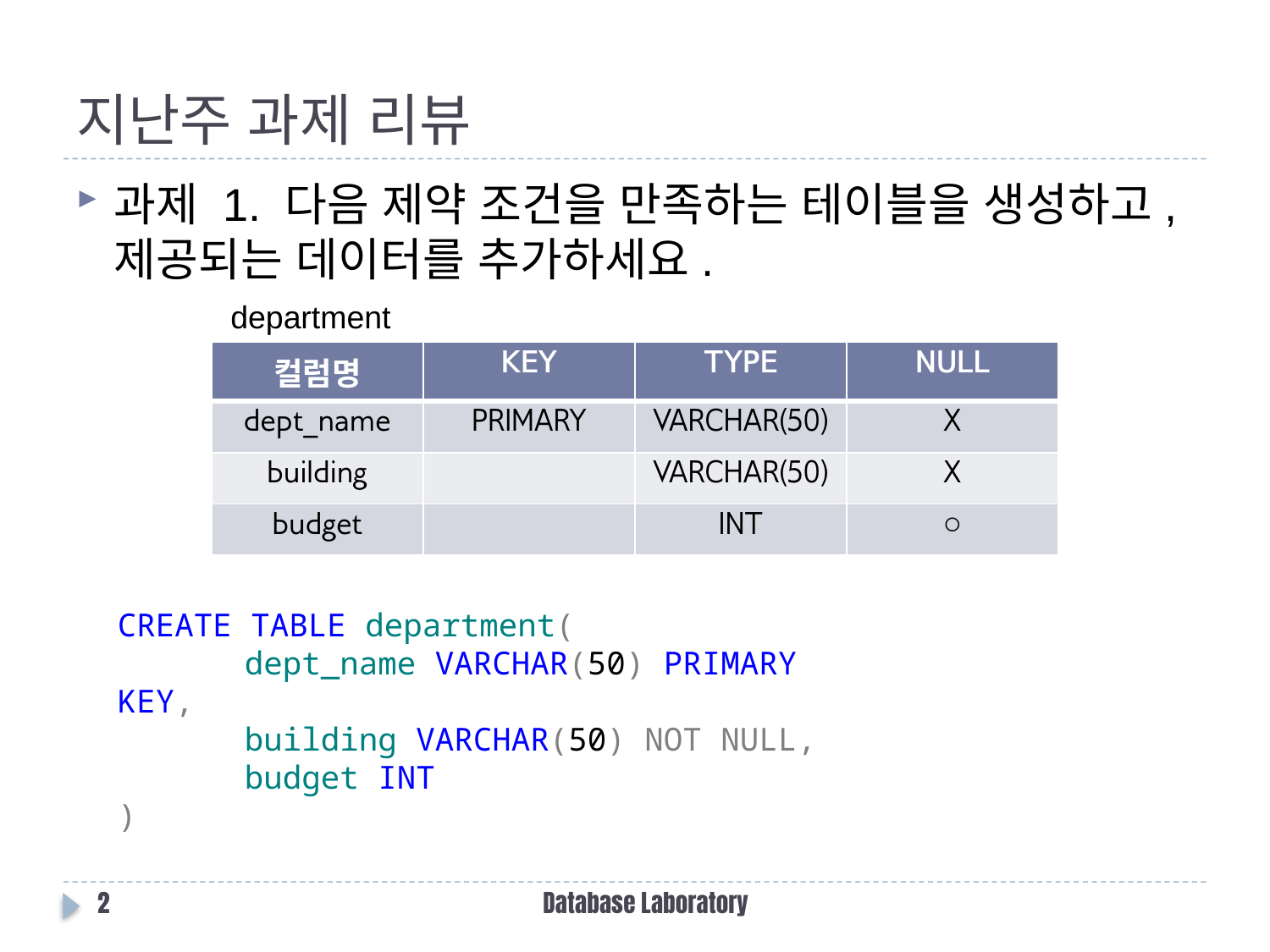

# 지난주 과제 리뷰
과제 1. 다음 제약 조건을 만족하는 테이블을 생성하고, 제공되는 데이터를 추가하세요.

department
| 컬럼명 | KEY | TYPE | NULL |
| --- | --- | --- | --- |
| dept\_name | PRIMARY | VARCHAR(50) | X |
| building |  | VARCHAR(50) | X |
| budget |  | INT | ○ |
CREATE TABLE department(
	dept_name VARCHAR(50) PRIMARY KEY,
	building VARCHAR(50) NOT NULL,
	budget INT
)
2
Database Laboratory